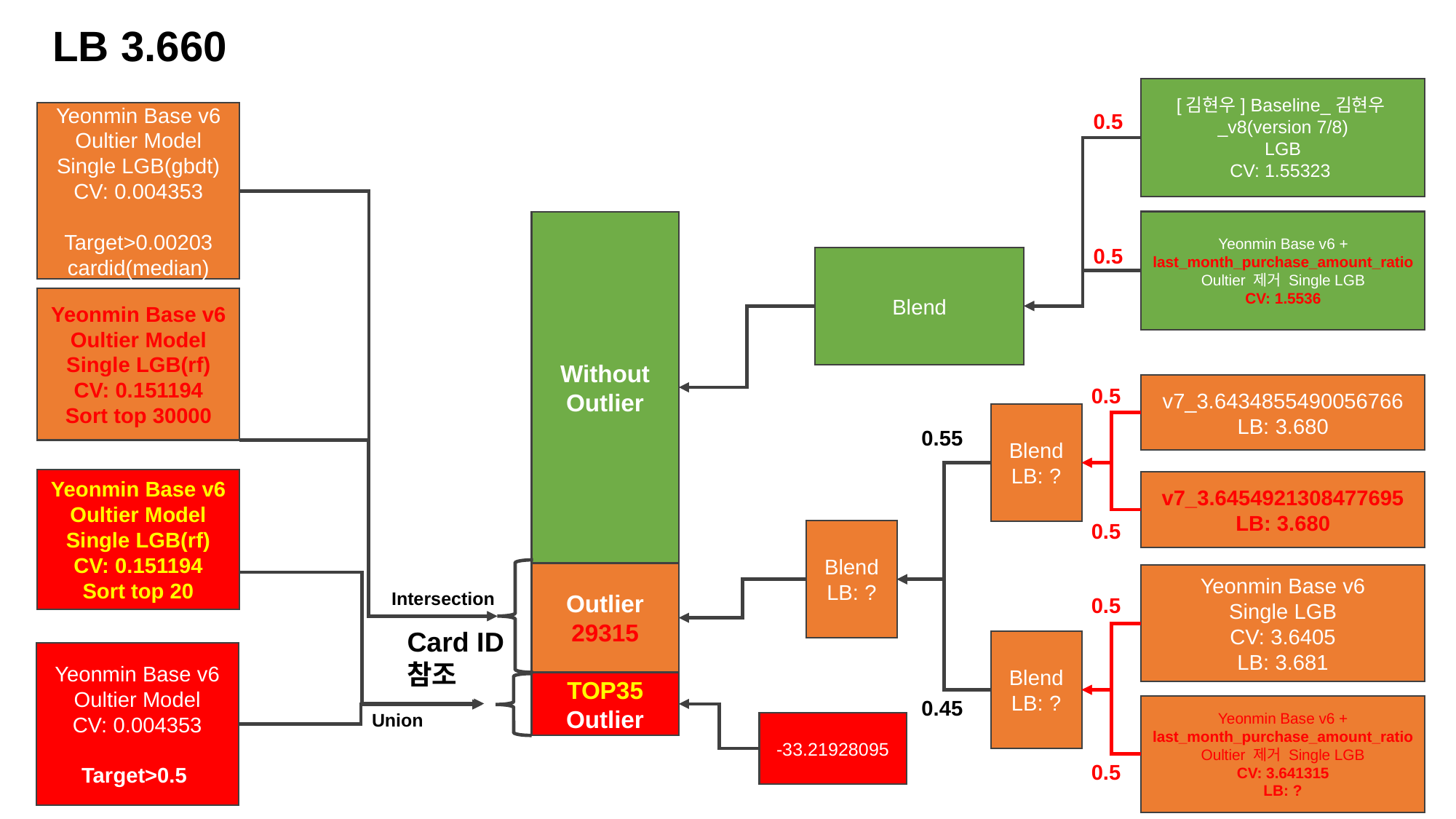

LB 3.660
[김현우] Baseline_김현우_v8(version 7/8)
LGB
CV: 1.55323
Yeonmin Base v6
Oultier Model
Single LGB(gbdt)
CV: 0.004353

Target>0.00203 cardid(median)
0.5
Without
Outlier
Yeonmin Base v6 + last_month_purchase_amount_ratio
Oultier 제거 Single LGB
CV: 1.5536
0.5
Blend
Yeonmin Base v6
Oultier Model
Single LGB(rf)
CV: 0.151194
Sort top 30000
v7_3.6434855490056766
LB: 3.680
0.5
Blend
LB: ?
0.55
Yeonmin Base v6
Oultier Model
Single LGB(rf)
CV: 0.151194
Sort top 20
v7_3.6454921308477695
LB: 3.680
0.5
Blend
LB: ?

Outlier
29315
Yeonmin Base v6
Single LGB
CV: 3.6405
LB: 3.681
Intersection
0.5
Card ID 참조
Blend
LB: ?
Yeonmin Base v6
Oultier Model
CV: 0.004353

Target>0.5
TOP35 Outlier

0.45
Yeonmin Base v6 + last_month_purchase_amount_ratio
Oultier 제거 Single LGB
CV: 3.641315
LB: ?
Union
-33.21928095
0.5